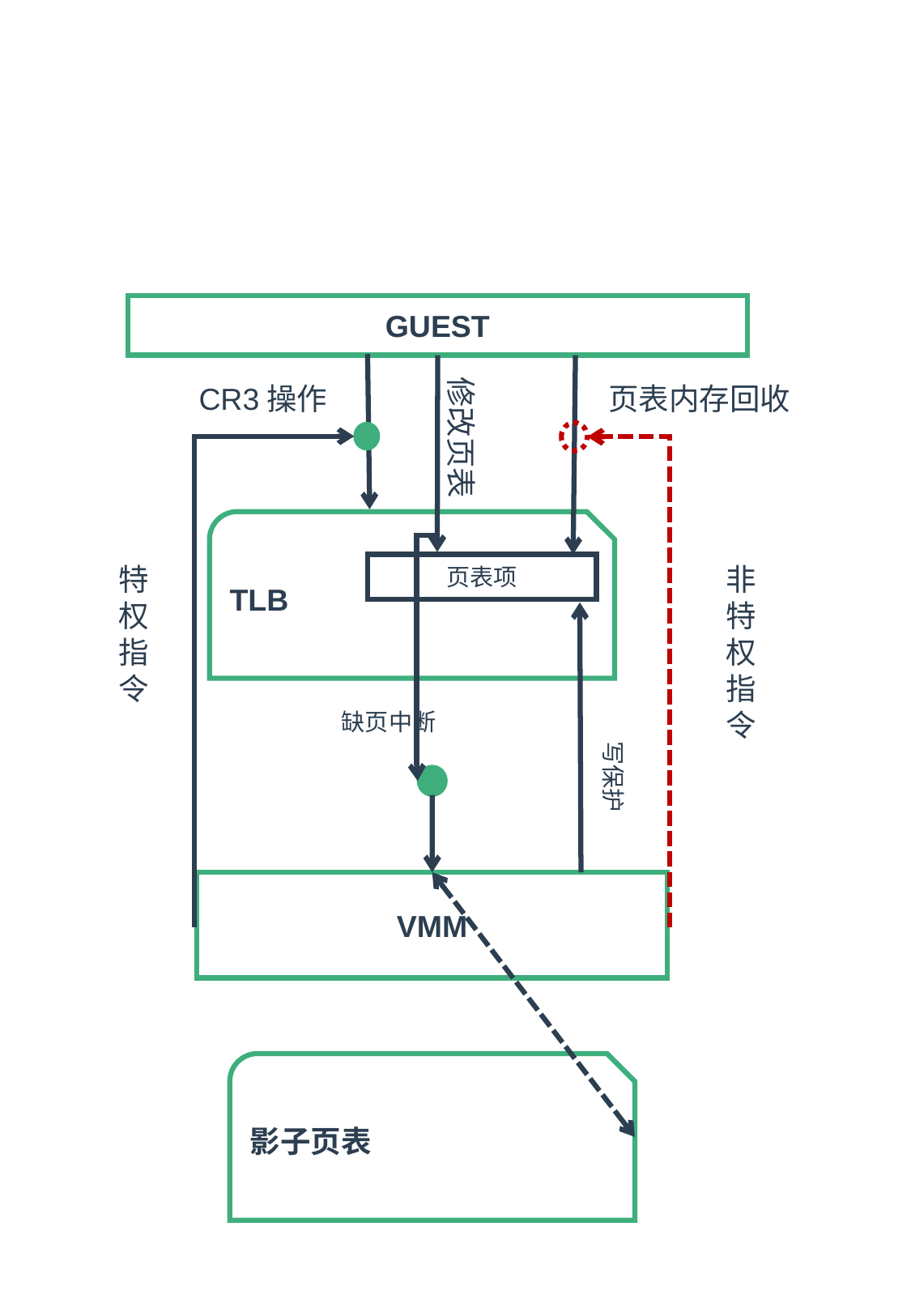

GUEST
修改页表
CR3操作
页表内存回收

TLB
特权指令
页表项
非特权指令
缺页中断
写保护

VMM
影子页表